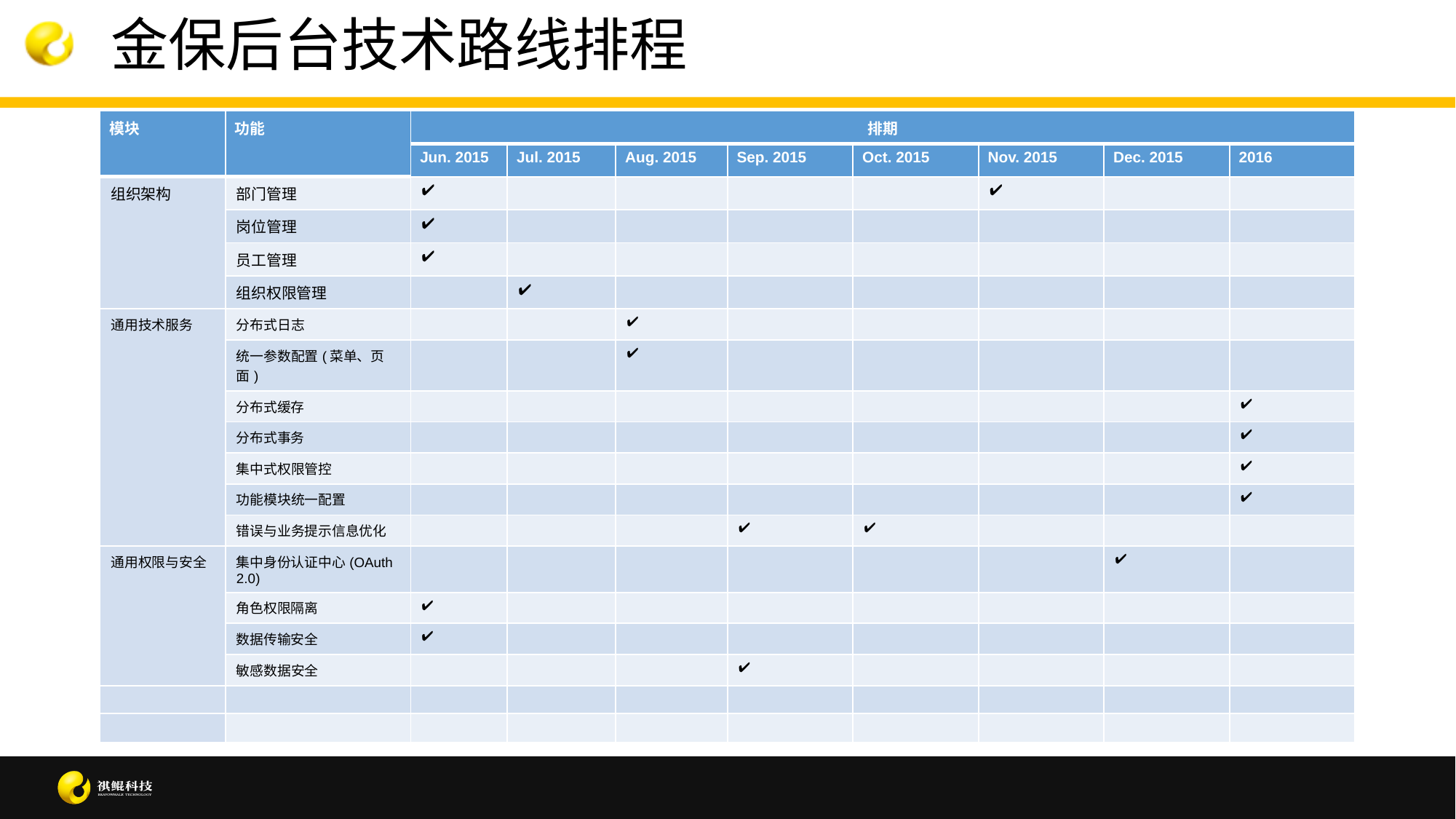

# 金保后台技术路线排程
| 模块 | 功能 | 排期 |  |  |  |  |  |  |  |
| --- | --- | --- | --- | --- | --- | --- | --- | --- | --- |
|  |  | Jun. 2015 | Jul. 2015 | Aug. 2015 | Sep. 2015 | Oct. 2015 | Nov. 2015 | Dec. 2015 | 2016 |
| 组织架构 | 部门管理 | ✔ |  |  |  |  | ✔ |  |  |
|  | 岗位管理 | ✔ |  |  |  |  |  |  |  |
|  | 员工管理 | ✔ |  |  |  |  |  |  |  |
|  | 组织权限管理 |  | ✔ |  |  |  |  |  |  |
| 通用技术服务 | 分布式日志 |  |  | ✔ |  |  |  |  |  |
|  | 统一参数配置(菜单、页面) |  |  | ✔ |  |  |  |  |  |
|  | 分布式缓存 |  |  |  |  |  |  |  | ✔ |
|  | 分布式事务 |  |  |  |  |  |  |  | ✔ |
|  | 集中式权限管控 |  |  |  |  |  |  |  | ✔ |
|  | 功能模块统一配置 |  |  |  |  |  |  |  | ✔ |
|  | 错误与业务提示信息优化 |  |  |  | ✔ | ✔ |  |  |  |
| 通用权限与安全 | 集中身份认证中心(OAuth 2.0) |  |  |  |  |  |  | ✔ |  |
|  | 角色权限隔离 | ✔ |  |  |  |  |  |  |  |
|  | 数据传输安全 | ✔ |  |  |  |  |  |  |  |
|  | 敏感数据安全 |  |  |  | ✔ |  |  |  |  |
|  |  |  |  |  |  |  |  |  |  |
|  |  |  |  |  |  |  |  |  |  |